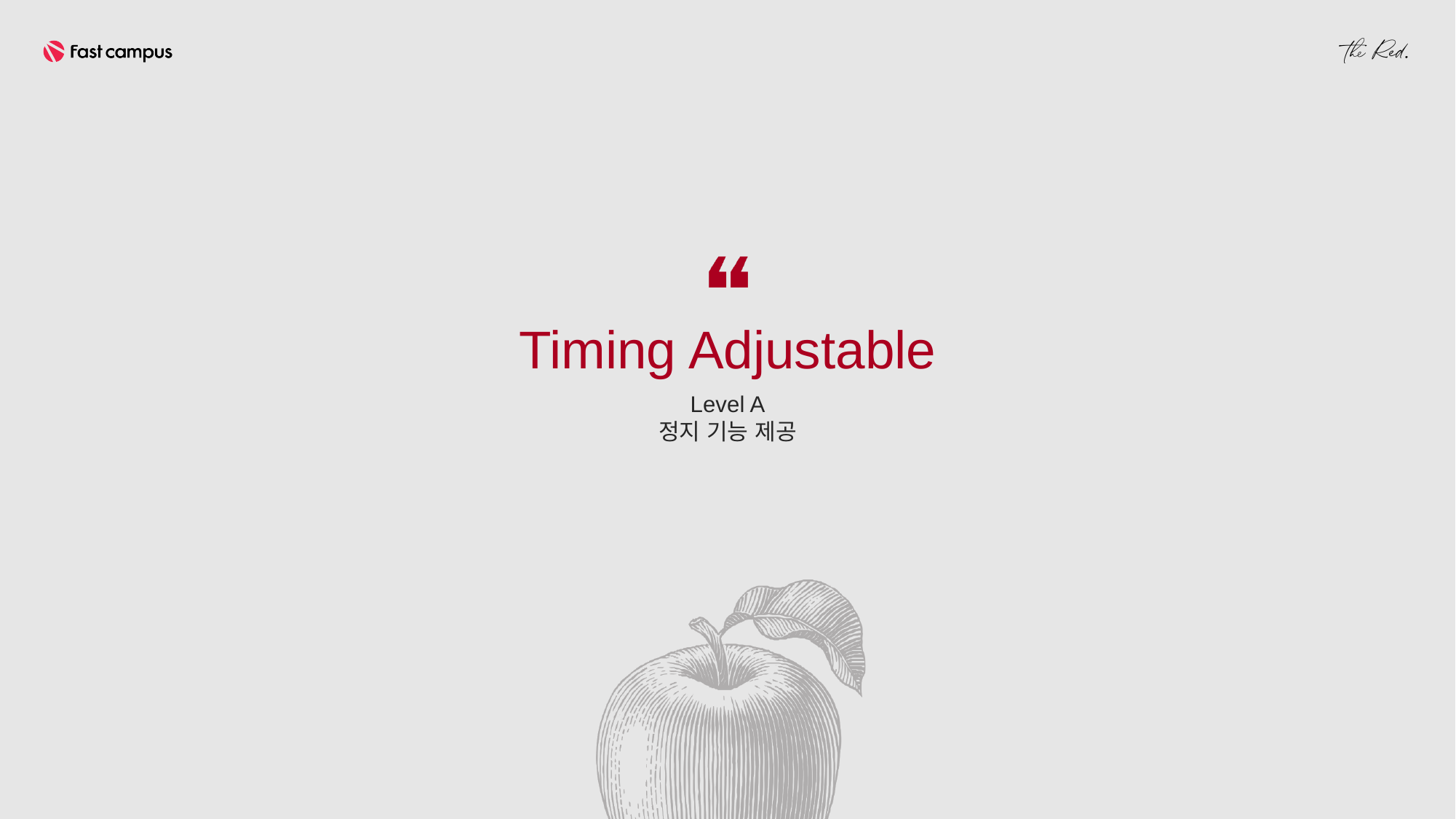

Timing Adjustable
Level A
정지 기능 제공